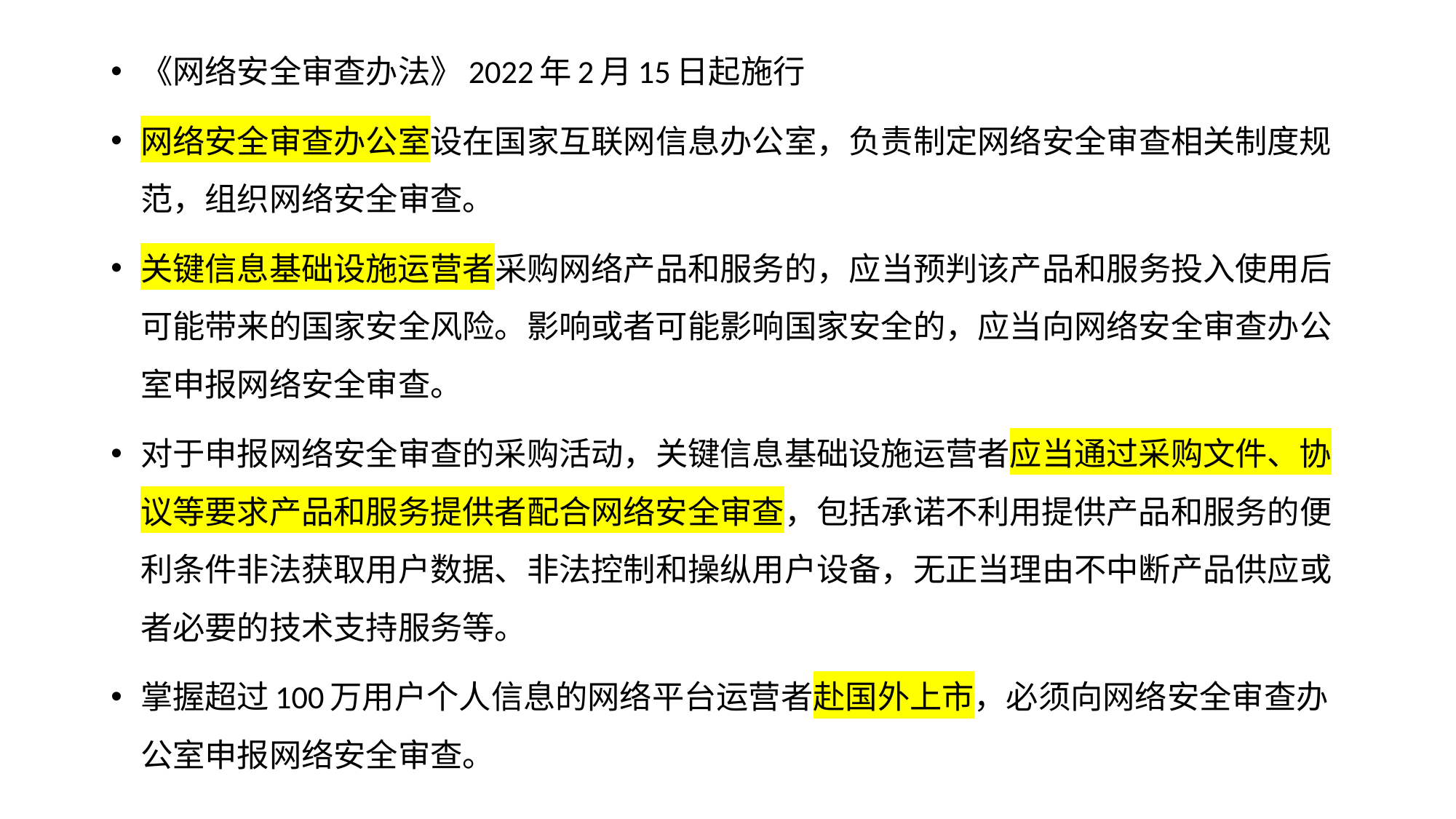

《网络安全审查办法》2022年2月15日起施行
网络安全审查办公室设在国家互联网信息办公室，负责制定网络安全审查相关制度规范，组织网络安全审查。
关键信息基础设施运营者采购网络产品和服务的，应当预判该产品和服务投入使用后可能带来的国家安全风险。影响或者可能影响国家安全的，应当向网络安全审查办公室申报网络安全审查。
对于申报网络安全审查的采购活动，关键信息基础设施运营者应当通过采购文件、协议等要求产品和服务提供者配合网络安全审查，包括承诺不利用提供产品和服务的便利条件非法获取用户数据、非法控制和操纵用户设备，无正当理由不中断产品供应或者必要的技术支持服务等。
掌握超过100万用户个人信息的网络平台运营者赴国外上市，必须向网络安全审查办公室申报网络安全审查。
#